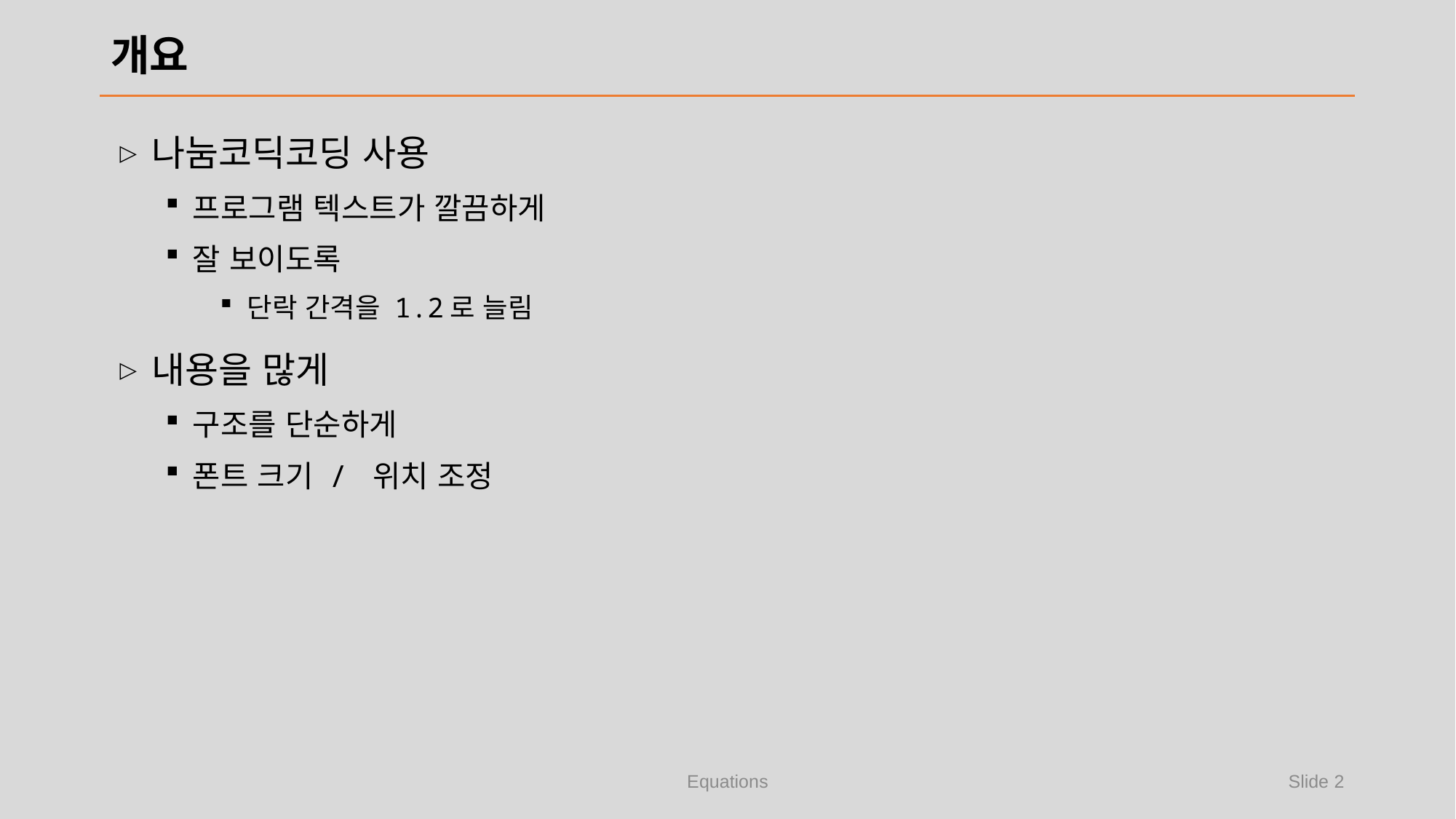

# 개요
나눔코딕코딩 사용
프로그램 텍스트가 깔끔하게
잘 보이도록
단락 간격을 1.2로 늘림
내용을 많게
구조를 단순하게
폰트 크기 / 위치 조정

Equations
Slide 2